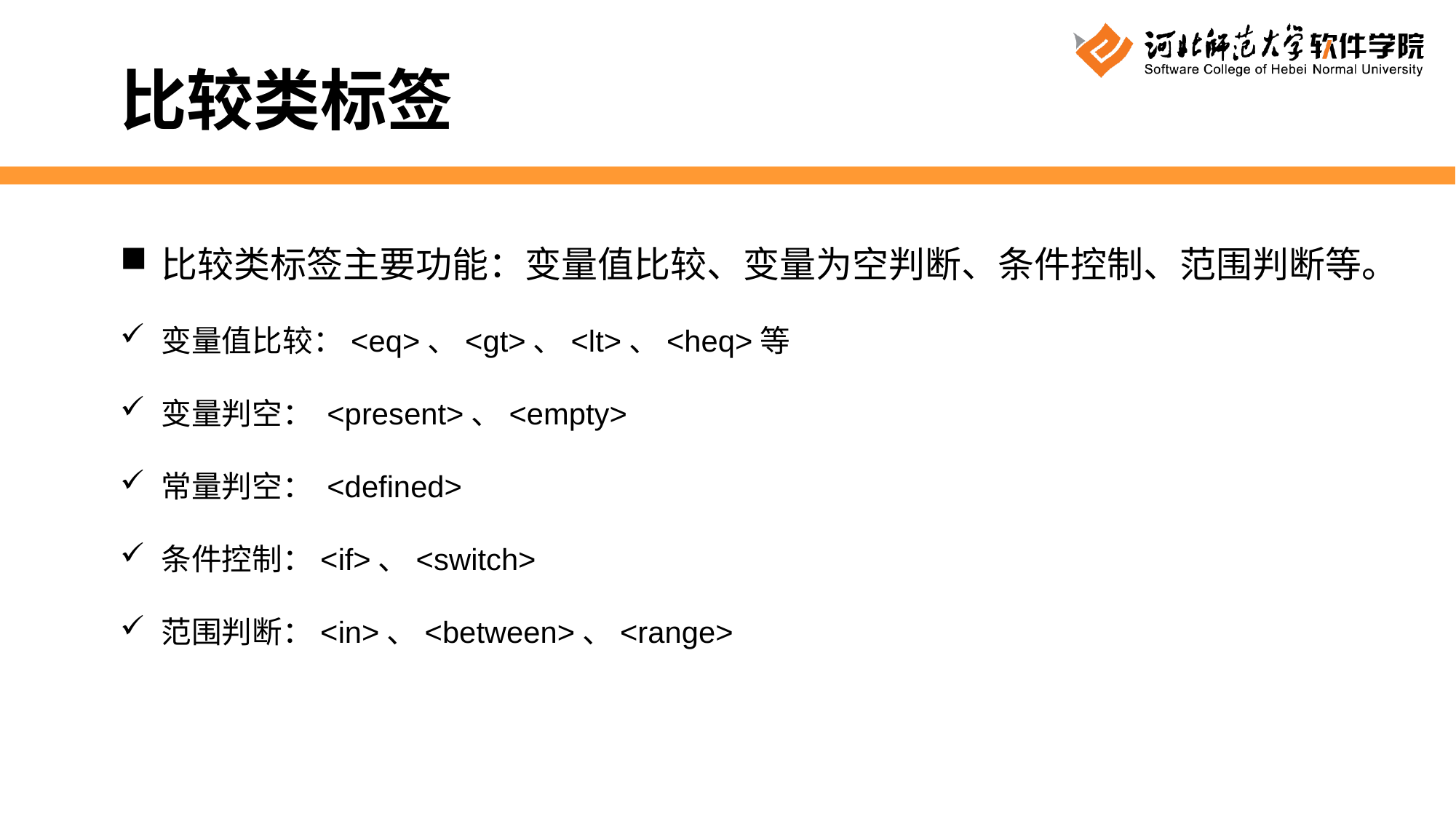

比较类标签
比较类标签主要功能：变量值比较、变量为空判断、条件控制、范围判断等。
变量值比较：<eq>、<gt>、<lt>、<heq>等
变量判空： <present>、<empty>
常量判空： <defined>
条件控制：<if>、<switch>
范围判断：<in>、<between>、<range>